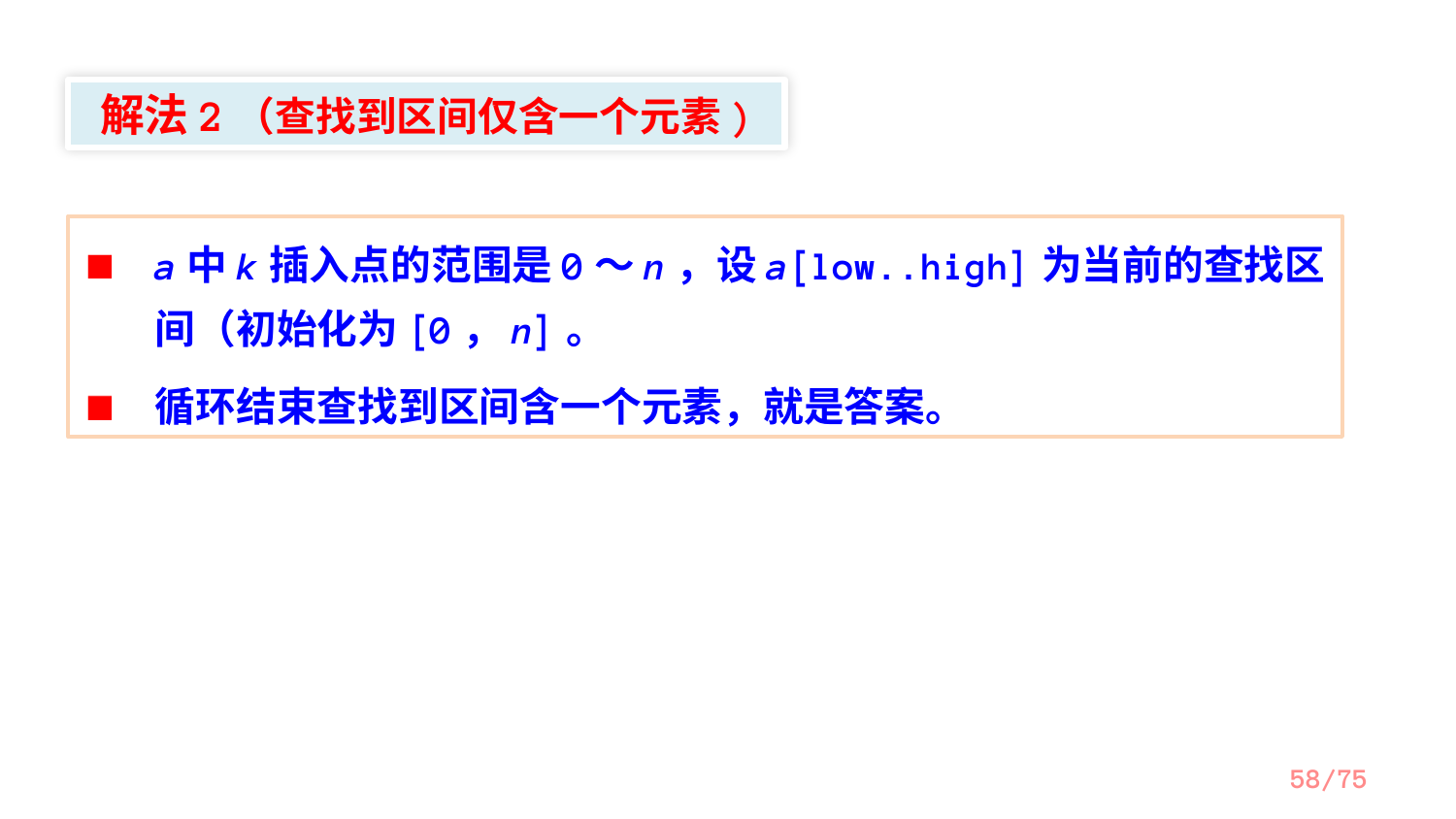

解法2（查找到区间仅含一个元素)
a中k插入点的范围是0～n，设a[low..high]为当前的查找区间（初始化为[0，n]。
循环结束查找到区间含一个元素，就是答案。
58/75